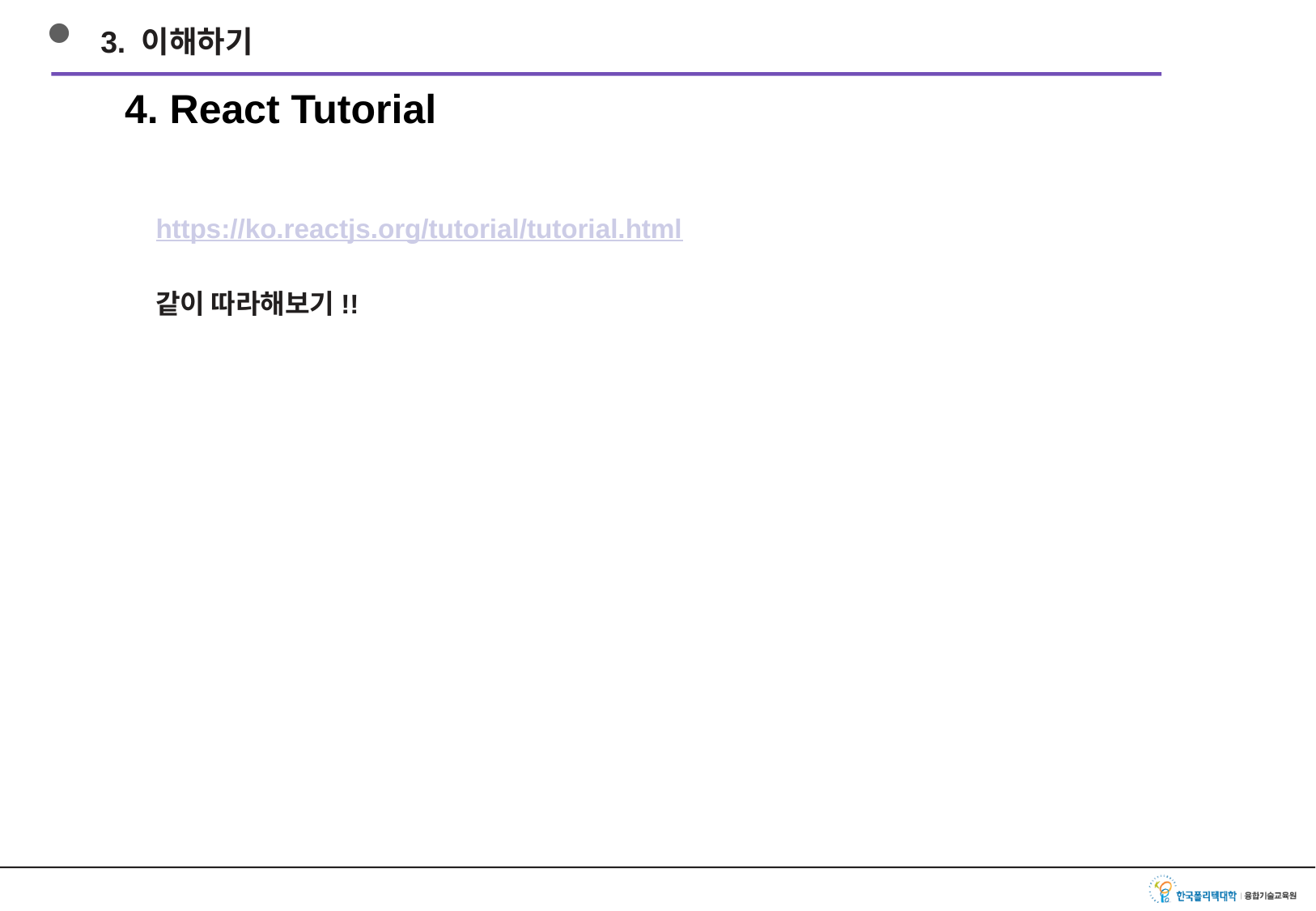

3. 이해하기
4. React Tutorial

https://ko.reactjs.org/tutorial/tutorial.html

같이 따라해보기!!